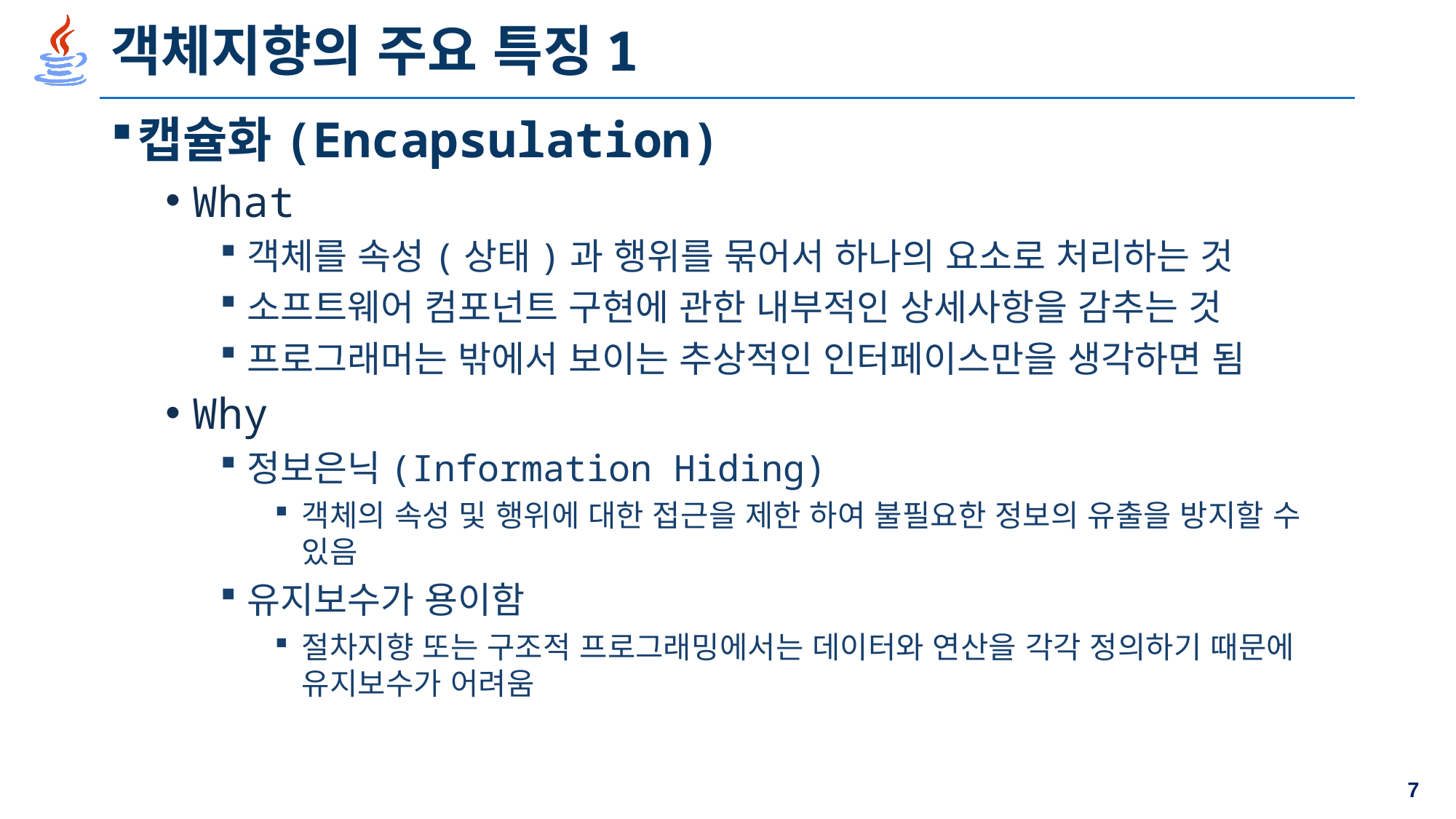

# 객체지향의 주요 특징1
캡슐화(Encapsulation)
What
객체를 속성(상태)과 행위를 묶어서 하나의 요소로 처리하는 것
소프트웨어 컴포넌트 구현에 관한 내부적인 상세사항을 감추는 것
프로그래머는 밖에서 보이는 추상적인 인터페이스만을 생각하면 됨
Why
정보은닉(Information Hiding)
객체의 속성 및 행위에 대한 접근을 제한 하여 불필요한 정보의 유출을 방지할 수 있음
유지보수가 용이함
절차지향 또는 구조적 프로그래밍에서는 데이터와 연산을 각각 정의하기 때문에 유지보수가 어려움
7